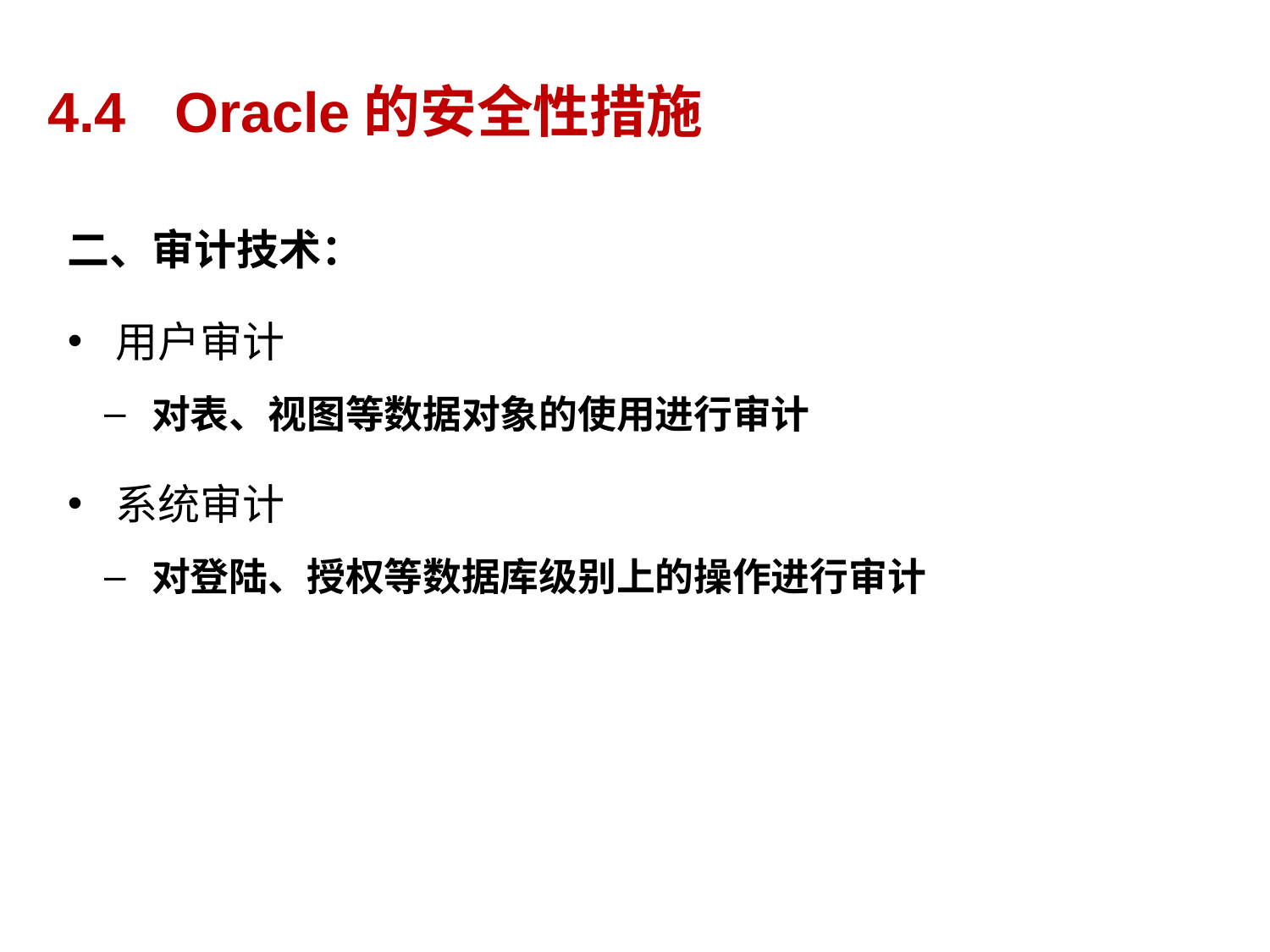

# 4.4	Oracle的安全性措施
二、审计技术：
用户审计
对表、视图等数据对象的使用进行审计
系统审计
对登陆、授权等数据库级别上的操作进行审计